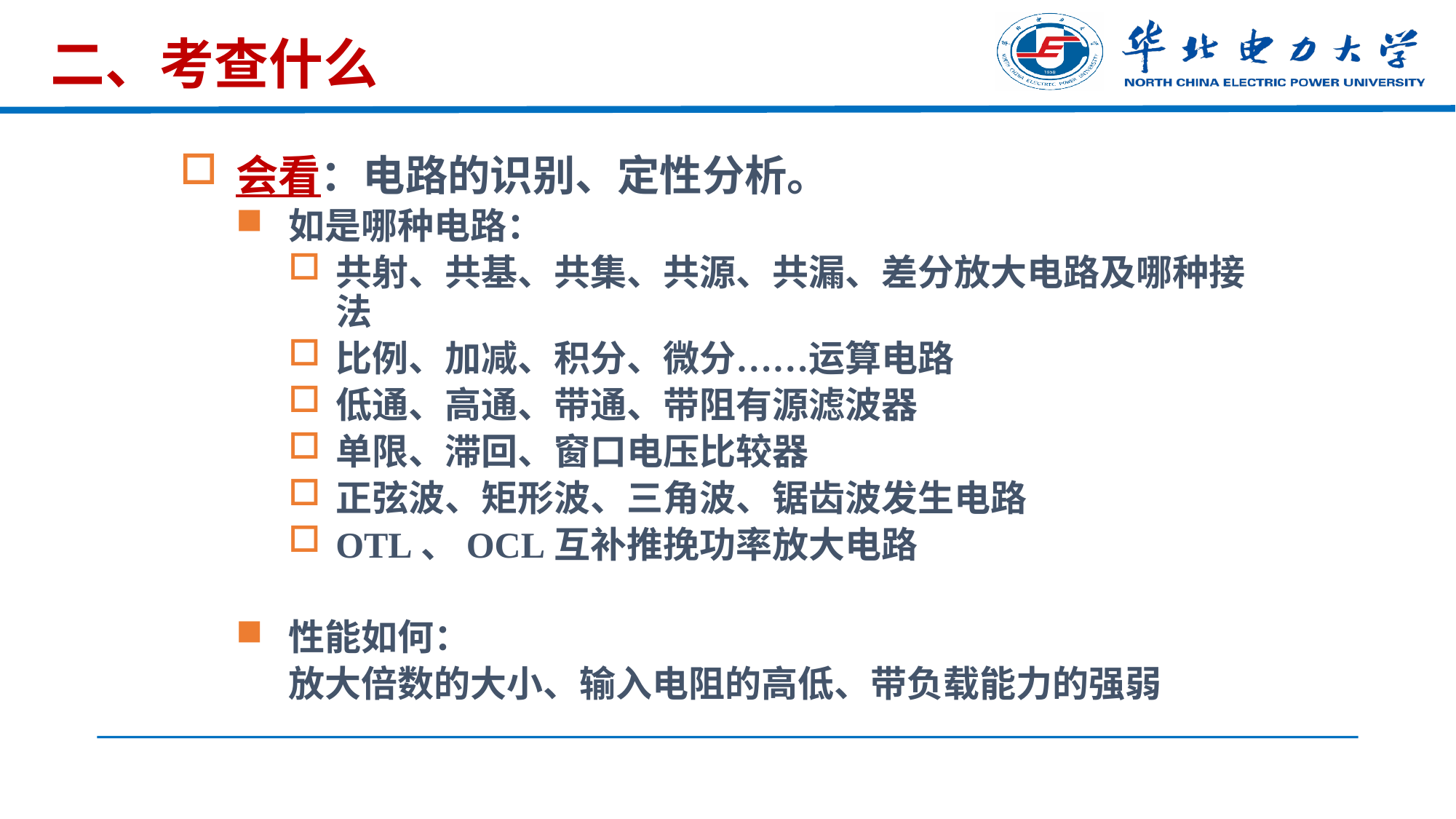

# 二、考查什么
会看：电路的识别、定性分析。
如是哪种电路：
共射、共基、共集、共源、共漏、差分放大电路及哪种接法
比例、加减、积分、微分……运算电路
低通、高通、带通、带阻有源滤波器
单限、滞回、窗口电压比较器
正弦波、矩形波、三角波、锯齿波发生电路
OTL、OCL互补推挽功率放大电路

性能如何：
放大倍数的大小、输入电阻的高低、带负载能力的强弱